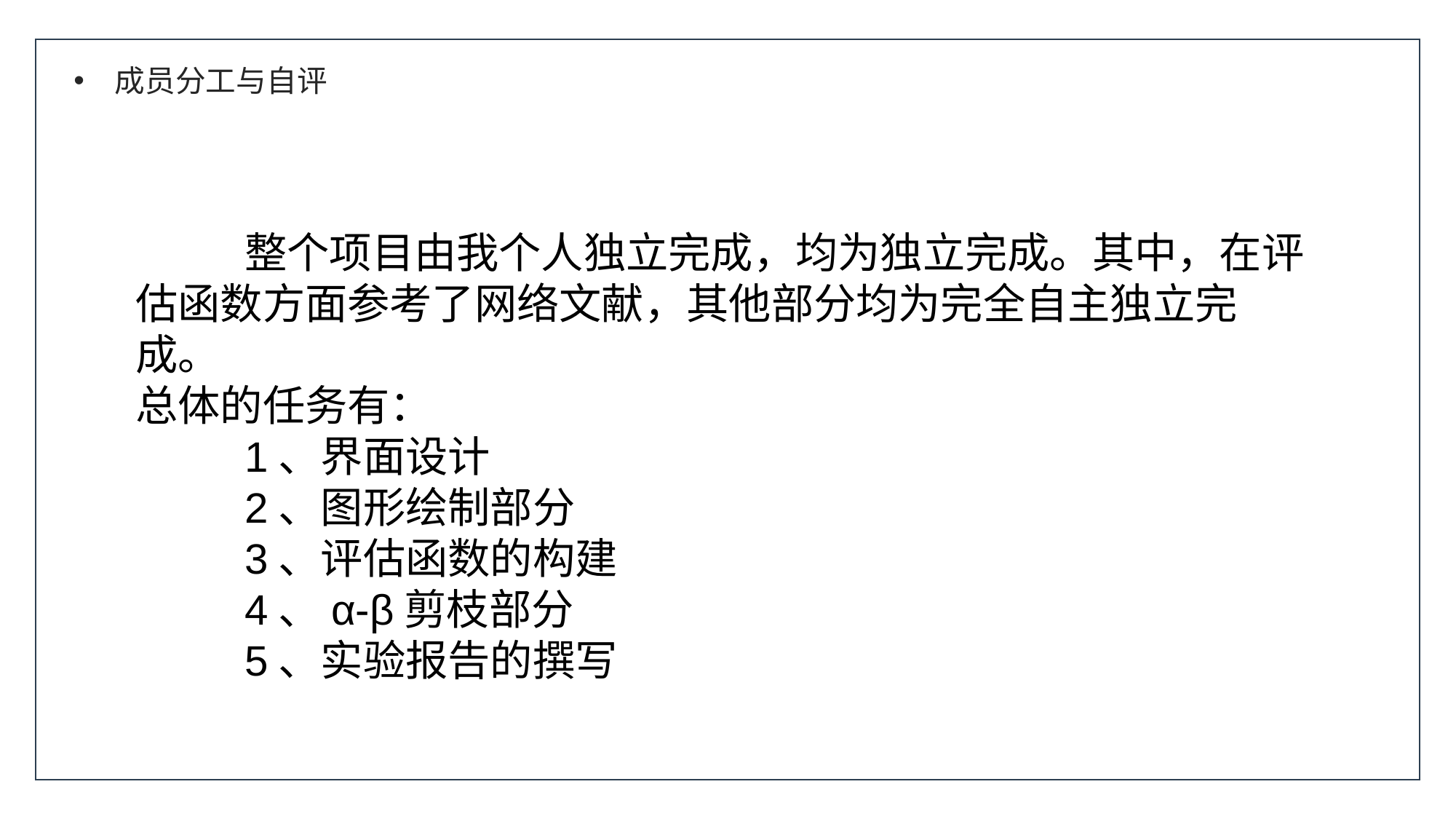

成员分工与自评
  	整个项目由我个人独立完成，均为独立完成。其中，在评估函数方面参考了网络文献，其他部分均为完全自主独立完成。总体的任务有：	1、界面设计	2、图形绘制部分	3、评估函数的构建	4、α-β剪枝部分	5、实验报告的撰写